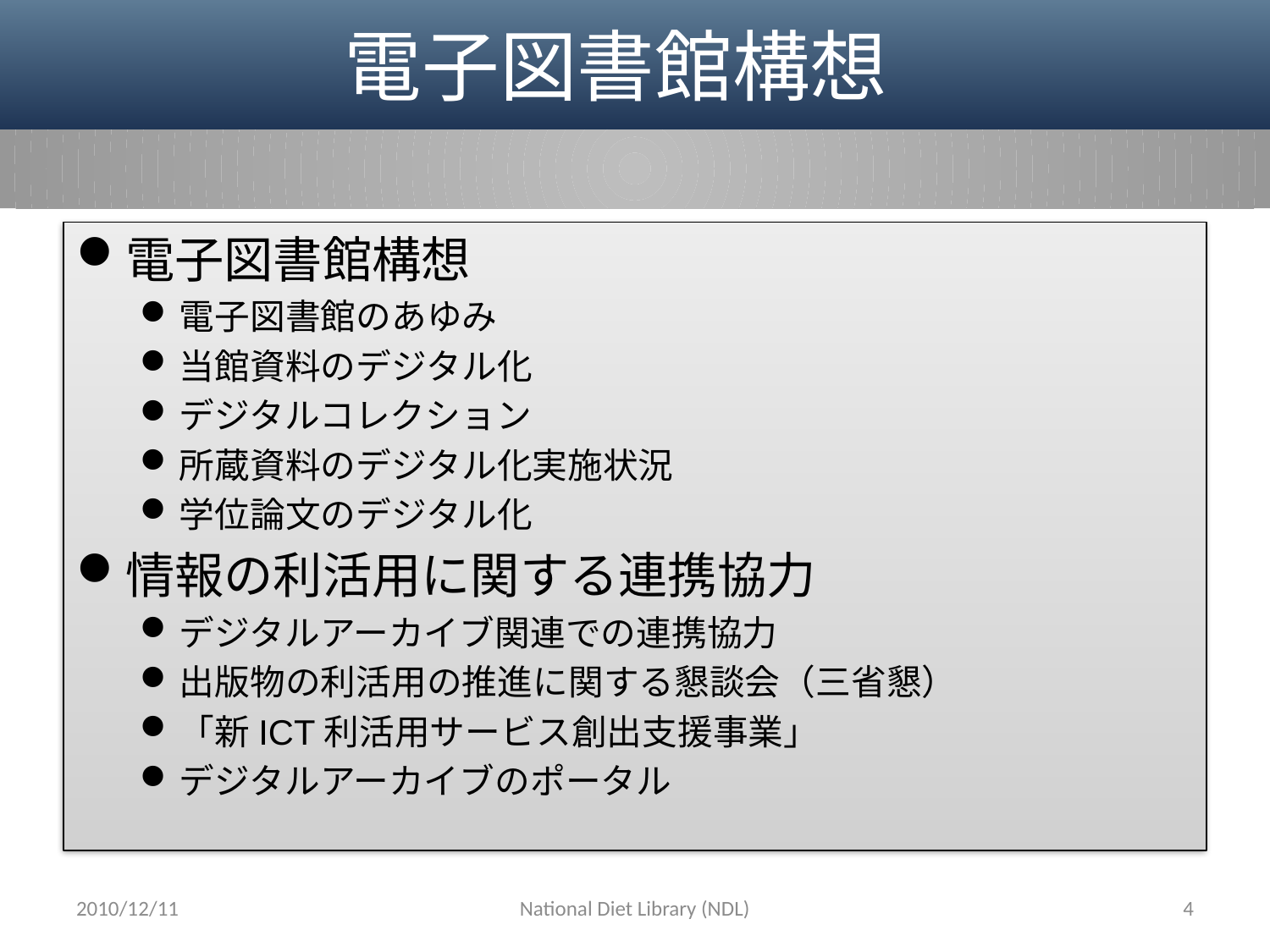

# 電子図書館構想
電子図書館構想
電子図書館のあゆみ
当館資料のデジタル化
デジタルコレクション
所蔵資料のデジタル化実施状況
学位論文のデジタル化
情報の利活用に関する連携協力
デジタルアーカイブ関連での連携協力
出版物の利活用の推進に関する懇談会（三省懇）
「新ICT利活用サービス創出支援事業」
デジタルアーカイブのポータル
2010/12/11
National Diet Library (NDL)
4